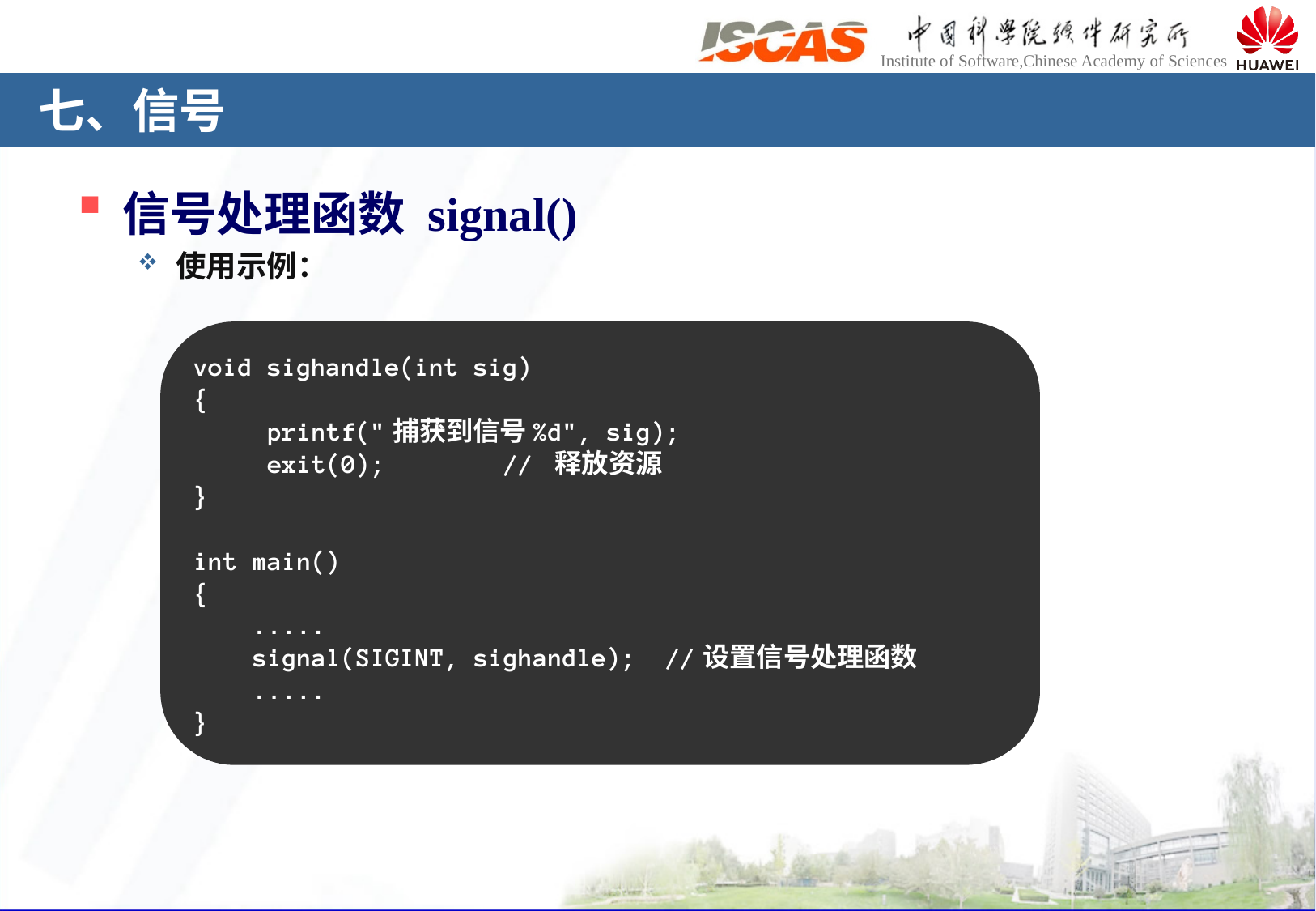

# 七、信号
信号处理函数 signal()
使用示例：

void sighandle(int sig)
{
     printf("捕获到信号%d", sig);
     exit(0);        // 释放资源
}

int main()
{
    .....
    signal(SIGINT, sighandle);  //设置信号处理函数
    .....
}